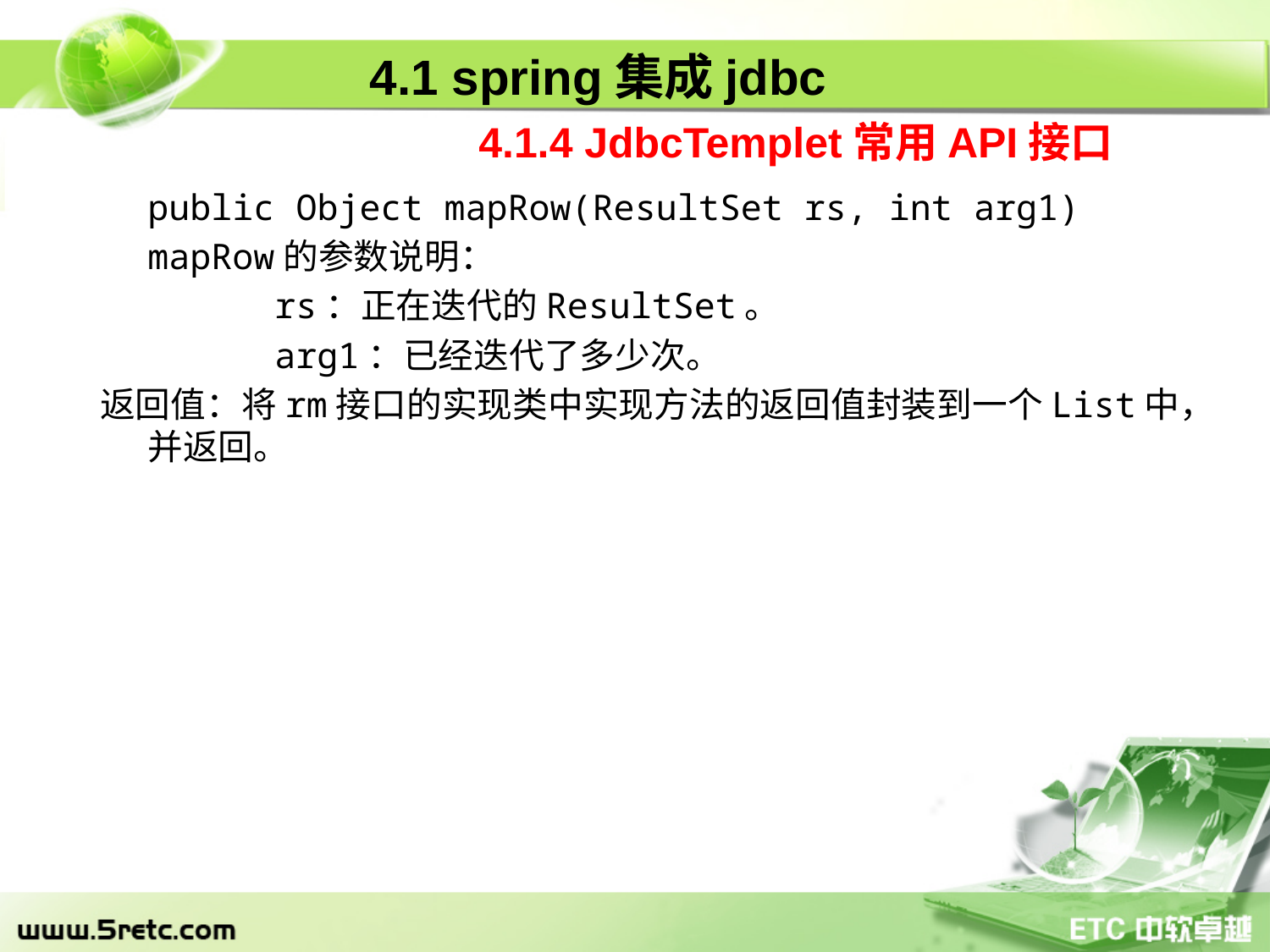

4.1 spring集成jdbc

4.1.4 JdbcTemplet常用API接口
	public Object mapRow(ResultSet rs, int arg1)
	mapRow的参数说明：
		rs：正在迭代的ResultSet。
		arg1：已经迭代了多少次。
返回值：将rm接口的实现类中实现方法的返回值封装到一个List中，并返回。